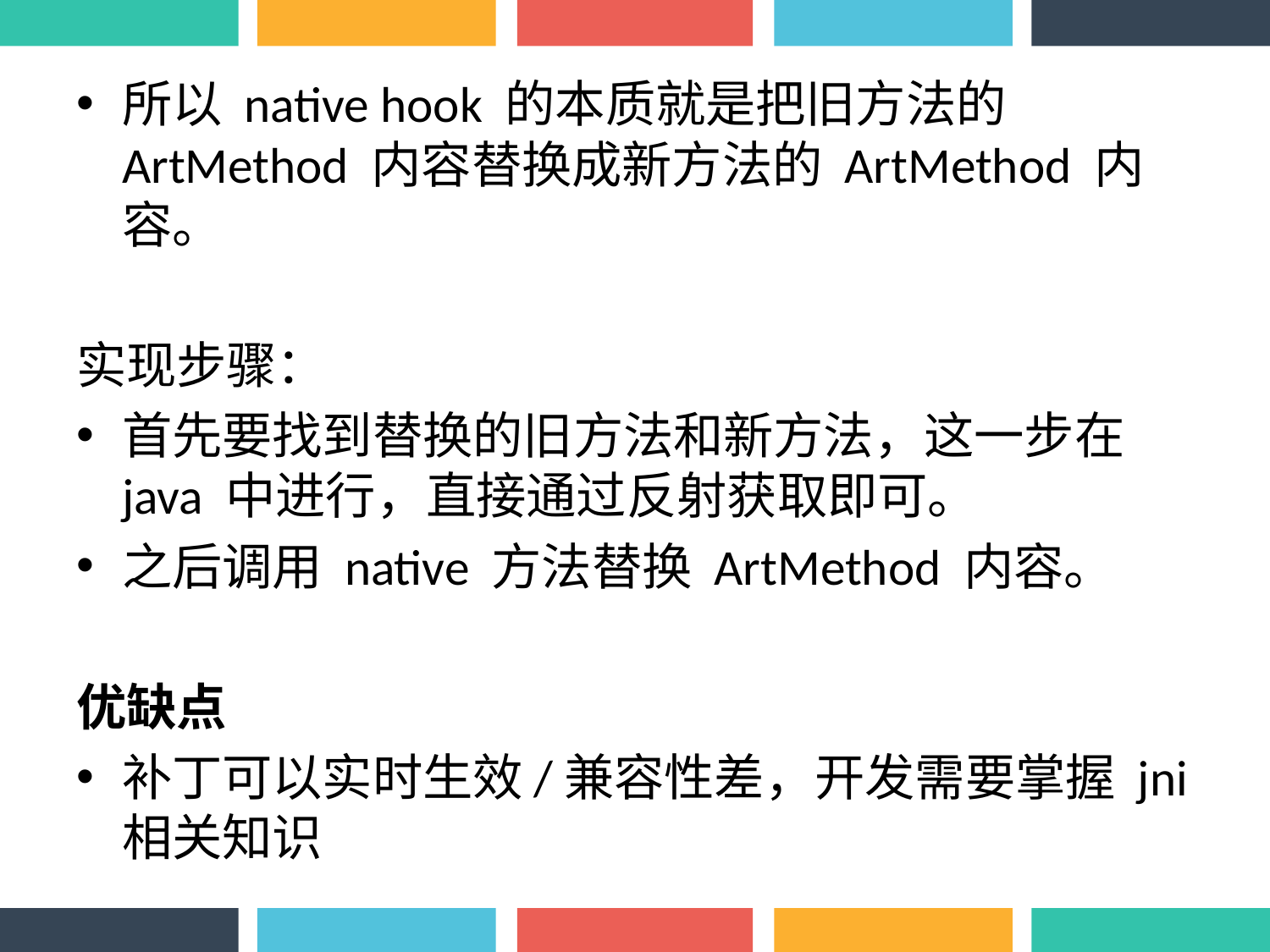

所以 native hook 的本质就是把旧方法的 ArtMethod 内容替换成新方法的 ArtMethod 内容。

实现步骤：
首先要找到替换的旧方法和新方法，这一步在 java 中进行，直接通过反射获取即可。
之后调用 native 方法替换 ArtMethod 内容。

优缺点
补丁可以实时生效/兼容性差，开发需要掌握 jni 相关知识